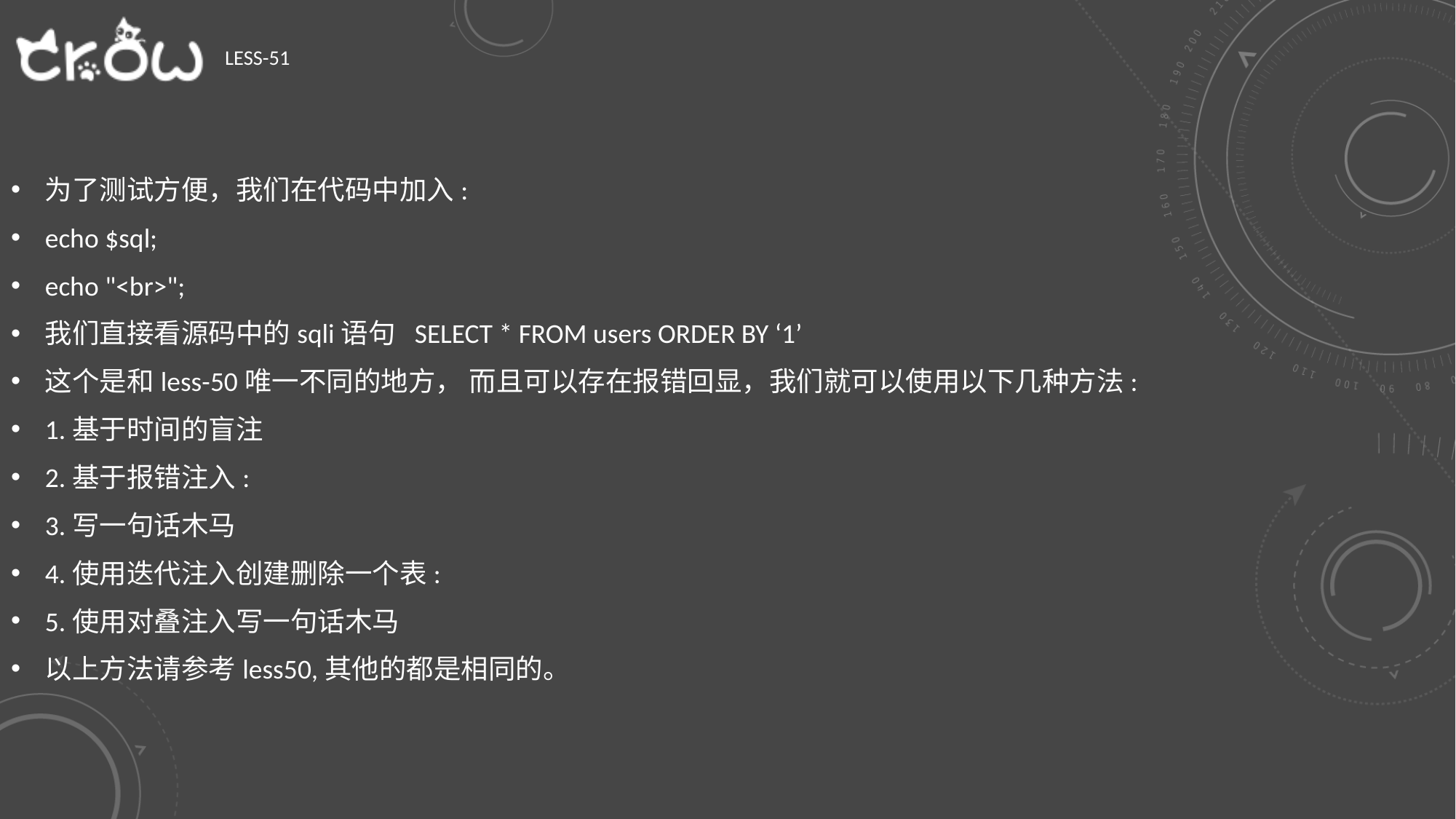

# Less-51
为了测试方便，我们在代码中加入:
echo $sql;
echo "<br>";
我们直接看源码中的sqli语句  SELECT * FROM users ORDER BY ‘1’
这个是和less-50唯一不同的地方， 而且可以存在报错回显，我们就可以使用以下几种方法:
1.基于时间的盲注
2.基于报错注入:
3.写一句话木马
4.使用迭代注入创建删除一个表:
5.使用对叠注入写一句话木马
以上方法请参考less50,其他的都是相同的。